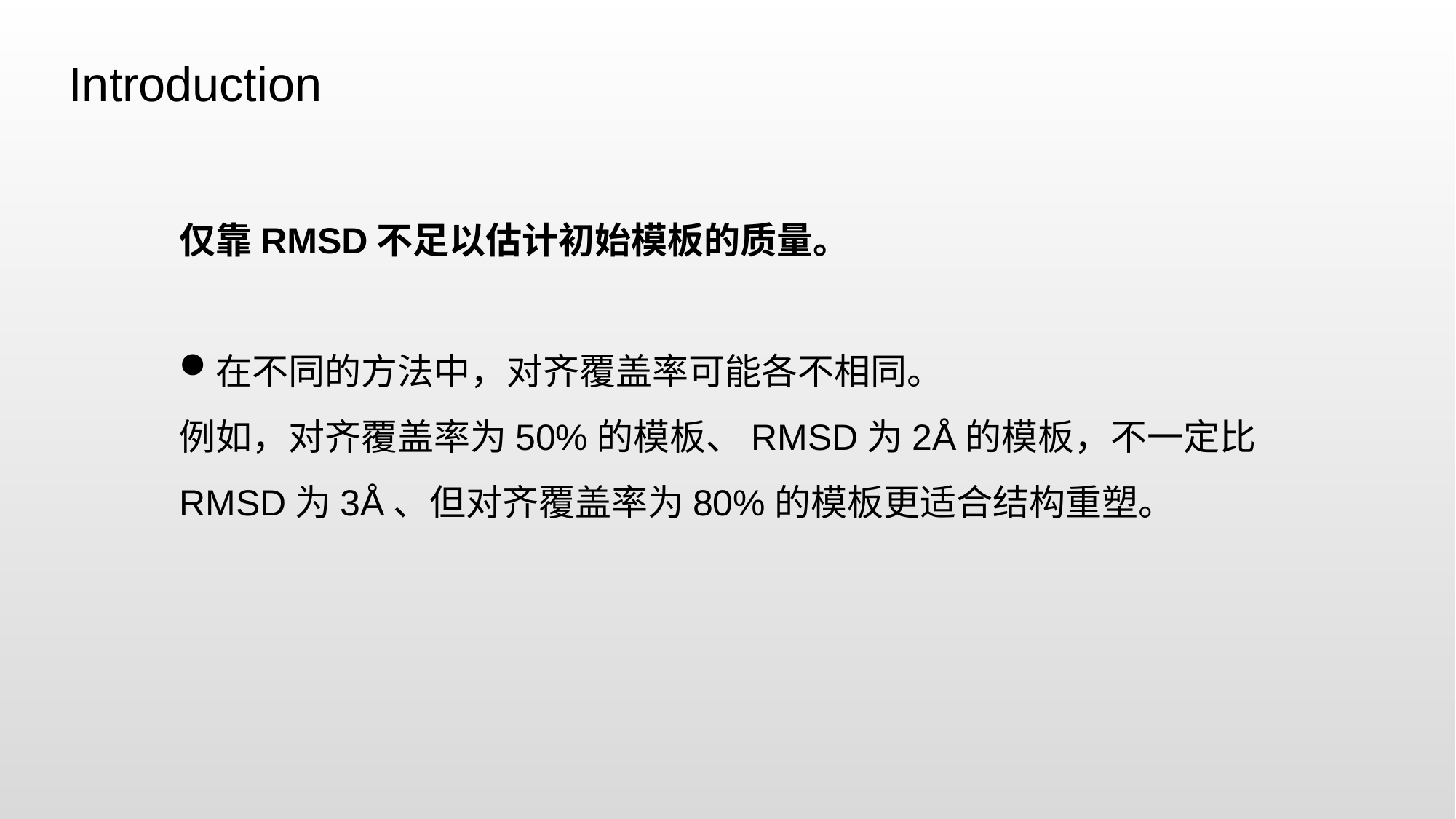

Introduction
仅靠RMSD不足以估计初始模板的质量。

在不同的方法中，对齐覆盖率可能各不相同。
例如，对齐覆盖率为50%的模板、RMSD为2Å的模板，不一定比RMSD为3Å、但对齐覆盖率为80%的模板更适合结构重塑。